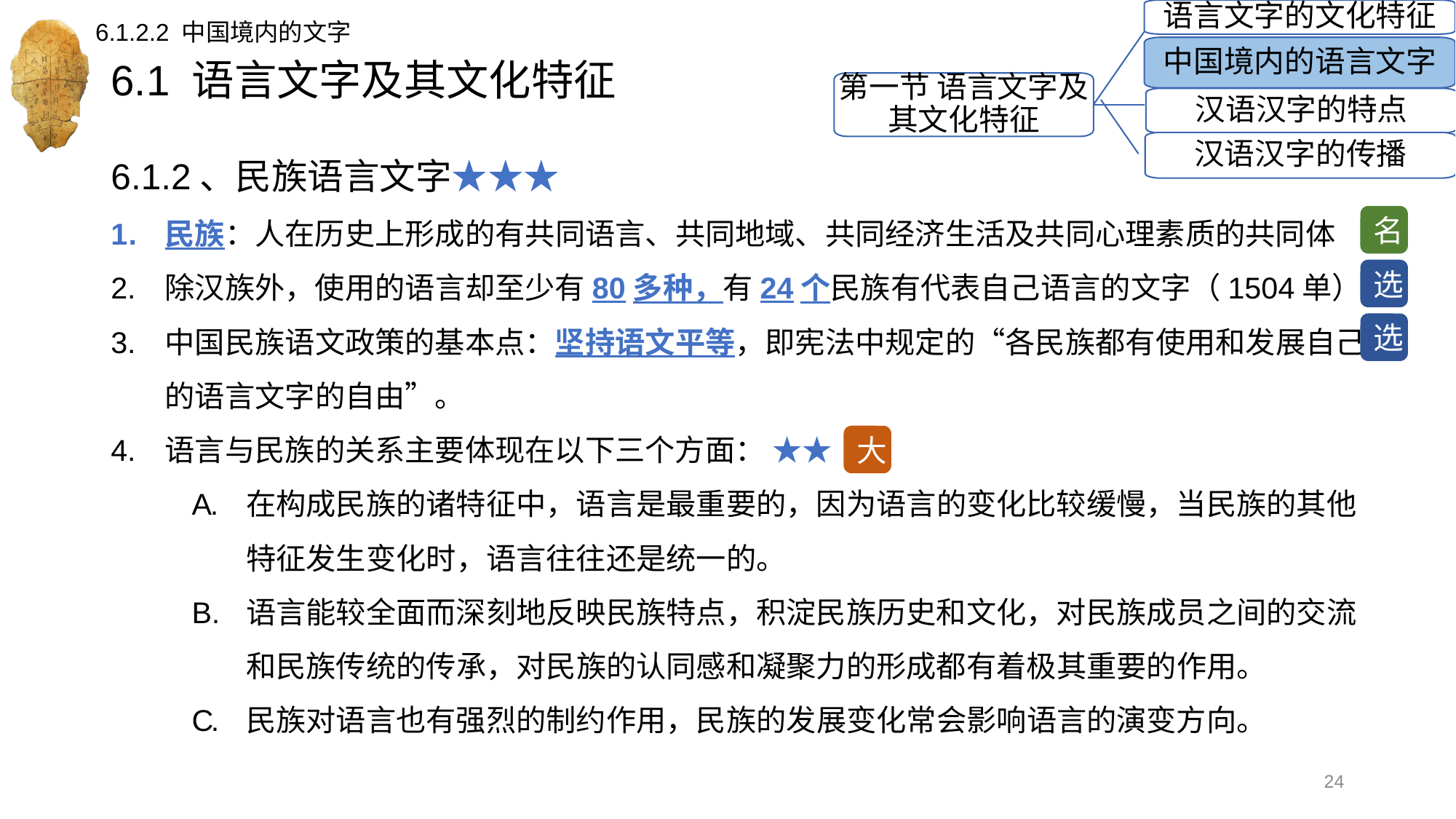

语言文字的文化特征
6.1.2.2 中国境内的文字
中国境内的语言文字
# 6.1 语言文字及其文化特征

第一节 语言文字及其文化特征
汉语汉字的特点

6.1.2、民族语言文字★★★
民族：人在历史上形成的有共同语言、共同地域、共同经济生活及共同心理素质的共同体
除汉族外，使用的语言却至少有80多种，有24个民族有代表自己语言的文字（1504单）
中国民族语文政策的基本点：坚持语文平等，即宪法中规定的“各民族都有使用和发展自己的语言文字的自由”。
语言与民族的关系主要体现在以下三个方面： ★★
在构成民族的诸特征中，语言是最重要的，因为语言的变化比较缓慢，当民族的其他特征发生变化时，语言往往还是统一的。
语言能较全面而深刻地反映民族特点，积淀民族历史和文化，对民族成员之间的交流和民族传统的传承，对民族的认同感和凝聚力的形成都有着极其重要的作用。
民族对语言也有强烈的制约作用，民族的发展变化常会影响语言的演变方向。
汉语汉字的传播
名
选
选
大
24